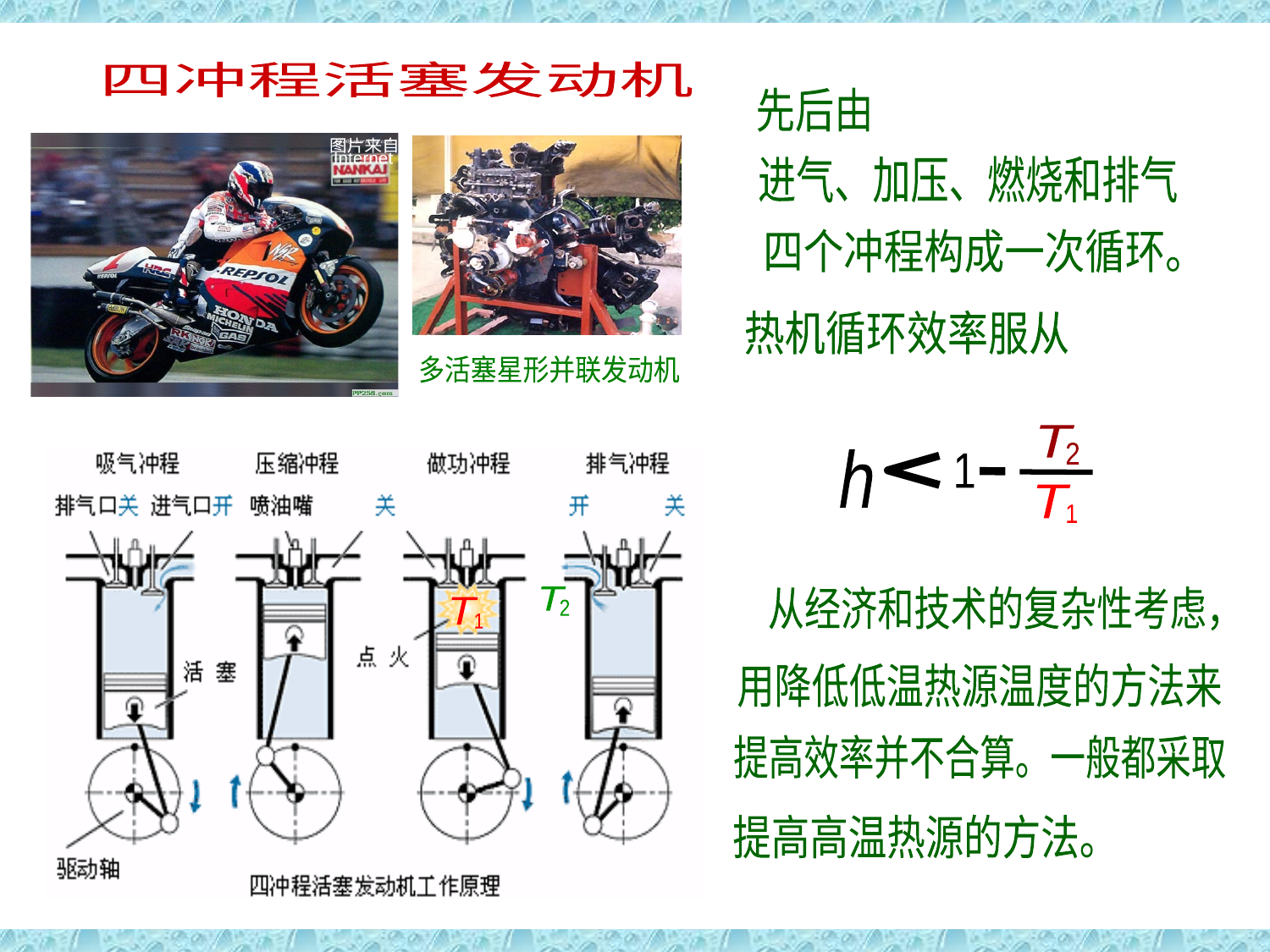

活塞发动机
四冲程活塞发动机
先后由
进气、加压、燃烧和排气
四个冲程构成一次循环。
热机循环效率服从
T
2
η
1

T
1
从经济和技术的复杂性考虑，
用降低低温热源温度的方法来
提高效率并不合算。一般都采取
提高高温热源的方法。

图片来自
Internet
多活塞星形并联发动机

T
2
T
1